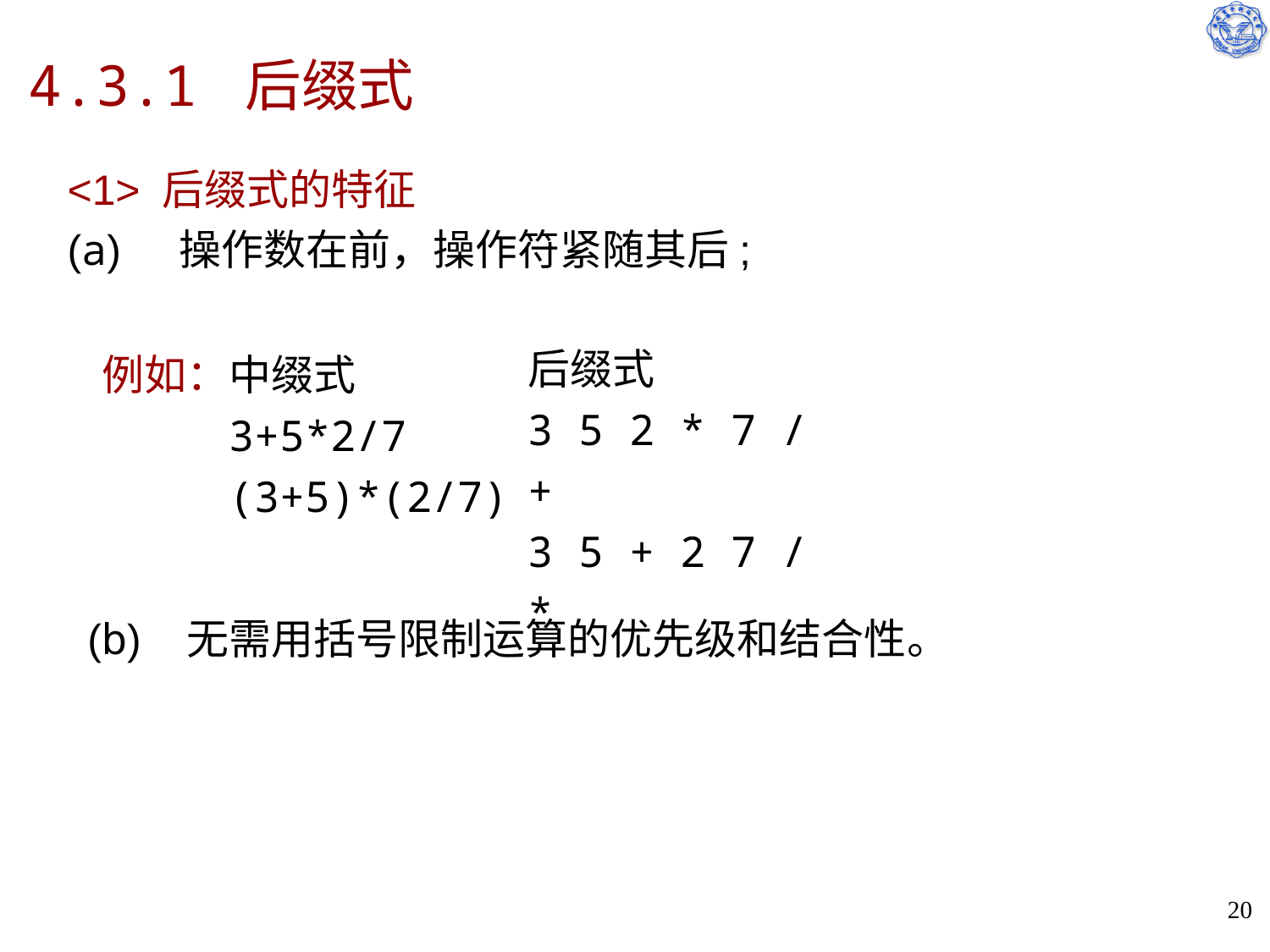

# 4.3.1 后缀式
<1> 后缀式的特征
(a)    操作数在前，操作符紧随其后;
后缀式
3 5 2 * 7 / +
3 5 + 2 7 / *
例如：中缀式
	3+5*2/7
	(3+5)*(2/7)
(b)   无需用括号限制运算的优先级和结合性。
20